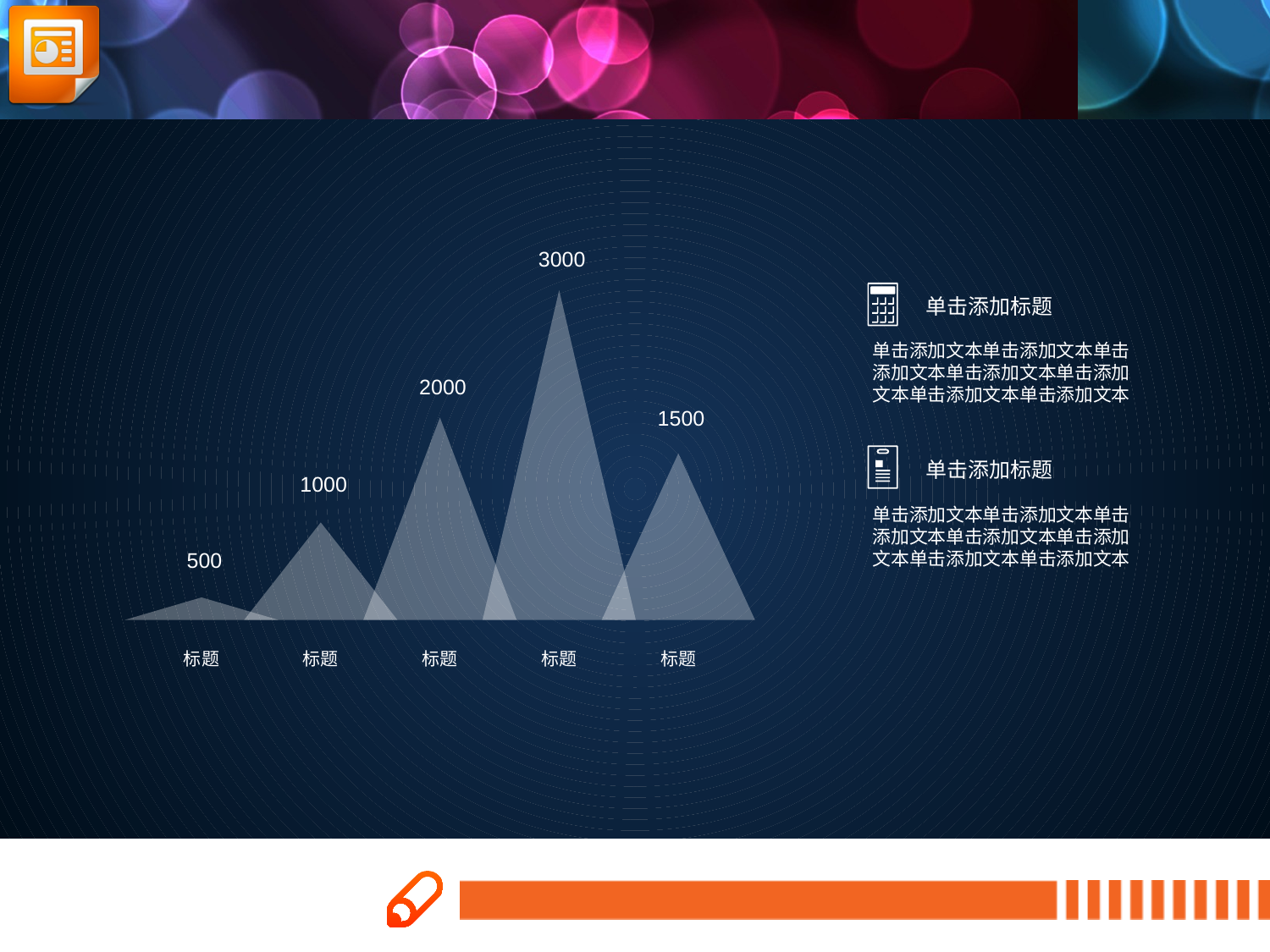

3000

单击添加标题

单击添加文本单击添加文本单击添加文本单击添加文本单击添加文本单击添加文本单击添加文本
2000
1500

单击添加标题

1000
单击添加文本单击添加文本单击添加文本单击添加文本单击添加文本单击添加文本单击添加文本

500

标题
标题
标题
标题
标题